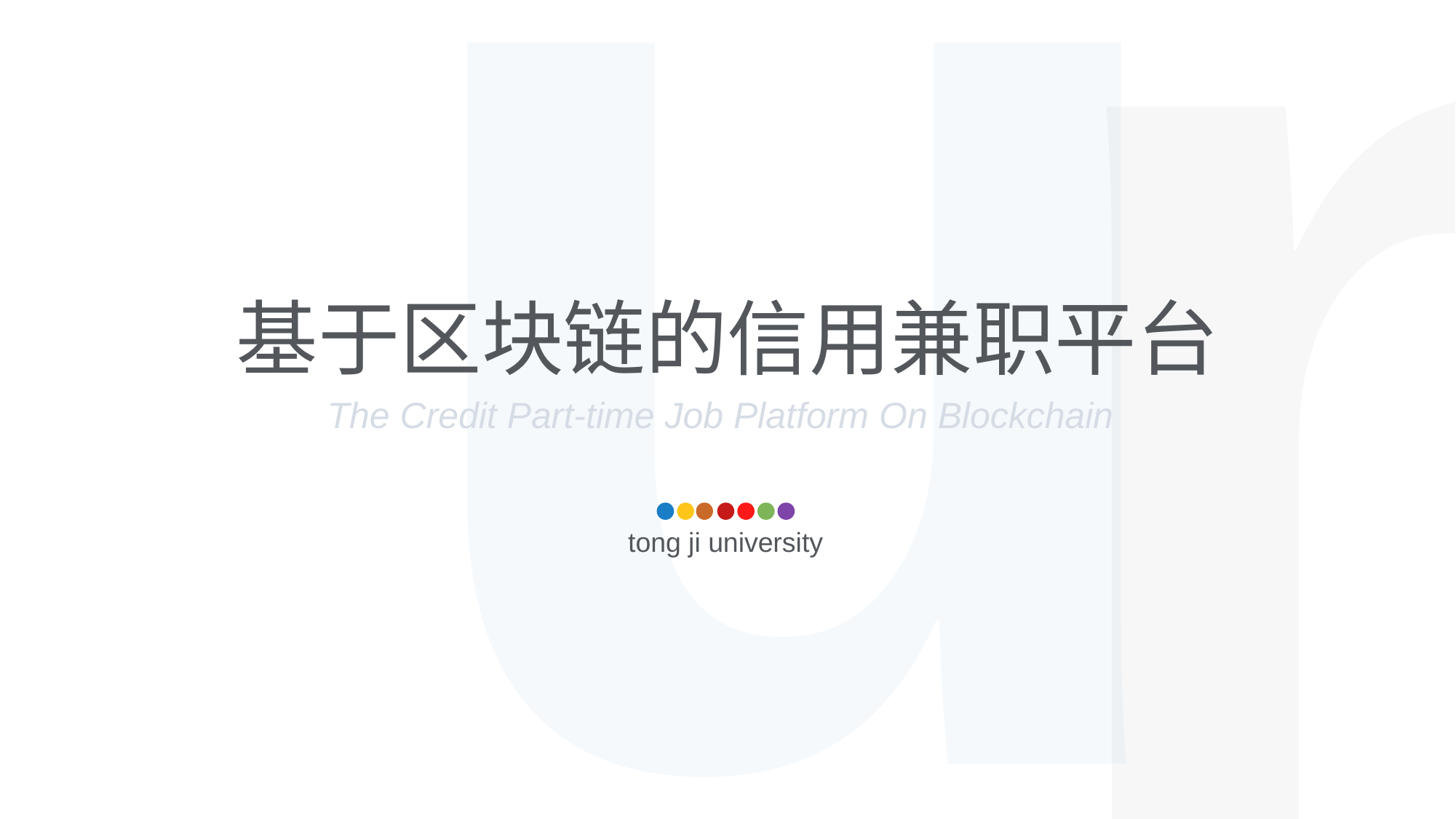

u
n
# 基于区块链的信用兼职平台
The Credit Part-time Job Platform On Blockchain

tong ji university